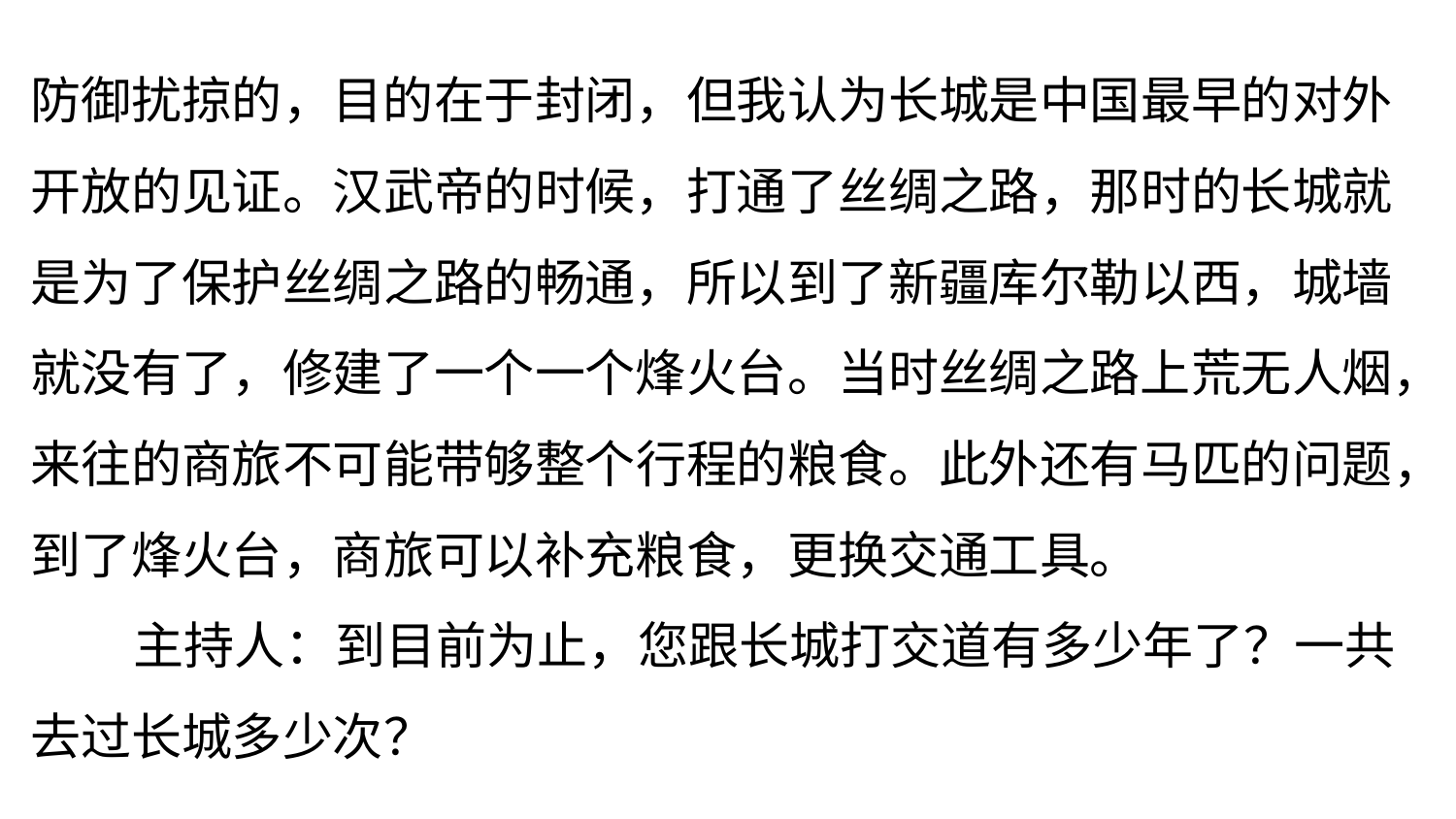

防御扰掠的，目的在于封闭，但我认为长城是中国最早的对外开放的见证。汉武帝的时候，打通了丝绸之路，那时的长城就是为了保护丝绸之路的畅通，所以到了新疆库尔勒以西，城墙就没有了，修建了一个一个烽火台。当时丝绸之路上荒无人烟，来往的商旅不可能带够整个行程的粮食。此外还有马匹的问题，到了烽火台，商旅可以补充粮食，更换交通工具。
        主持人：到目前为止，您跟长城打交道有多少年了？一共去过长城多少次？